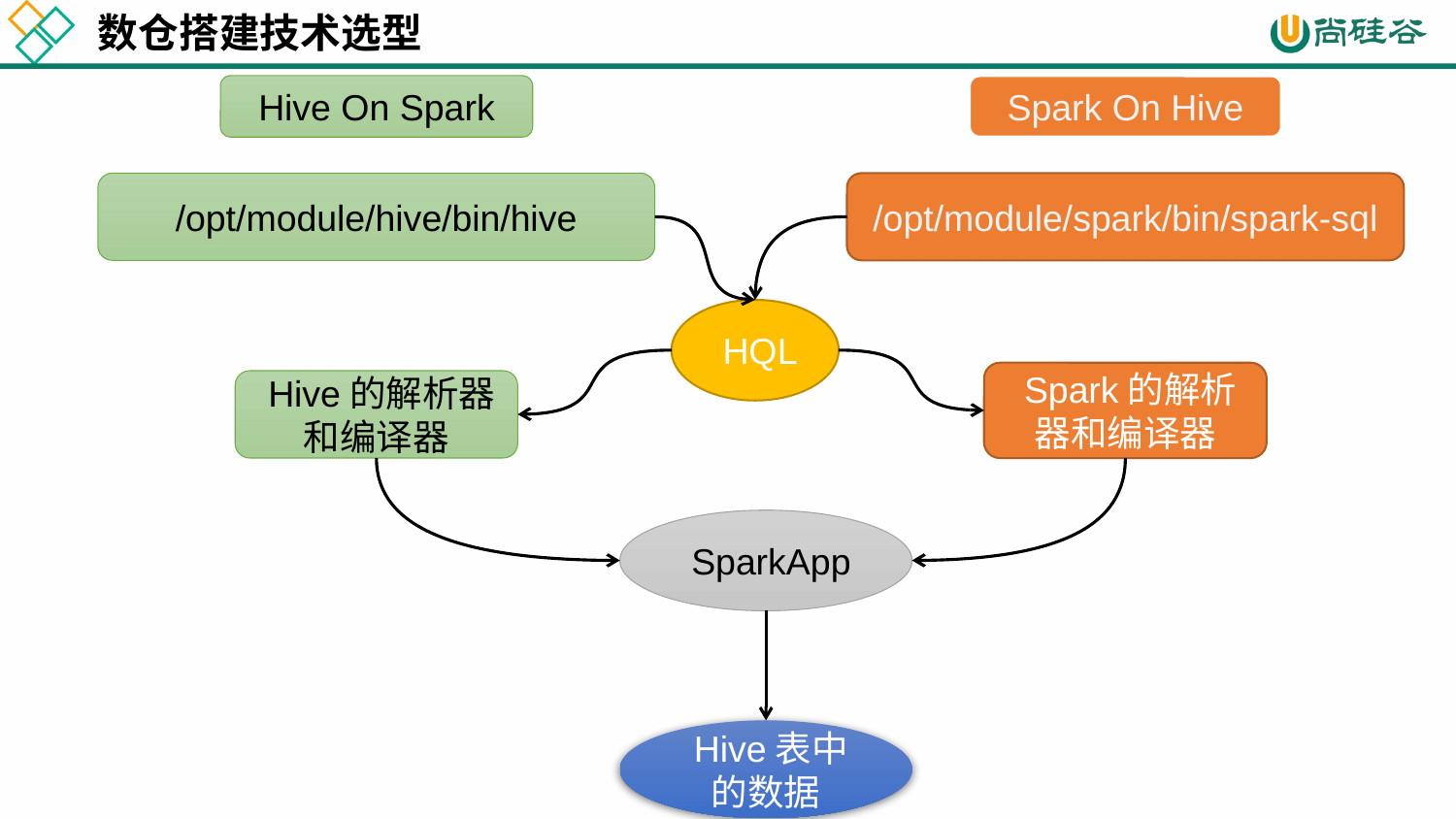

数仓搭建技术选型
Hive On Spark
Spark On Hive
  /opt/module/hive/bin/hive
/opt/module/spark/bin/spark-sql
 HQL
 Spark的解析器和编译器
 Hive的解析器和编译器
 SparkApp
 Hive表中的数据